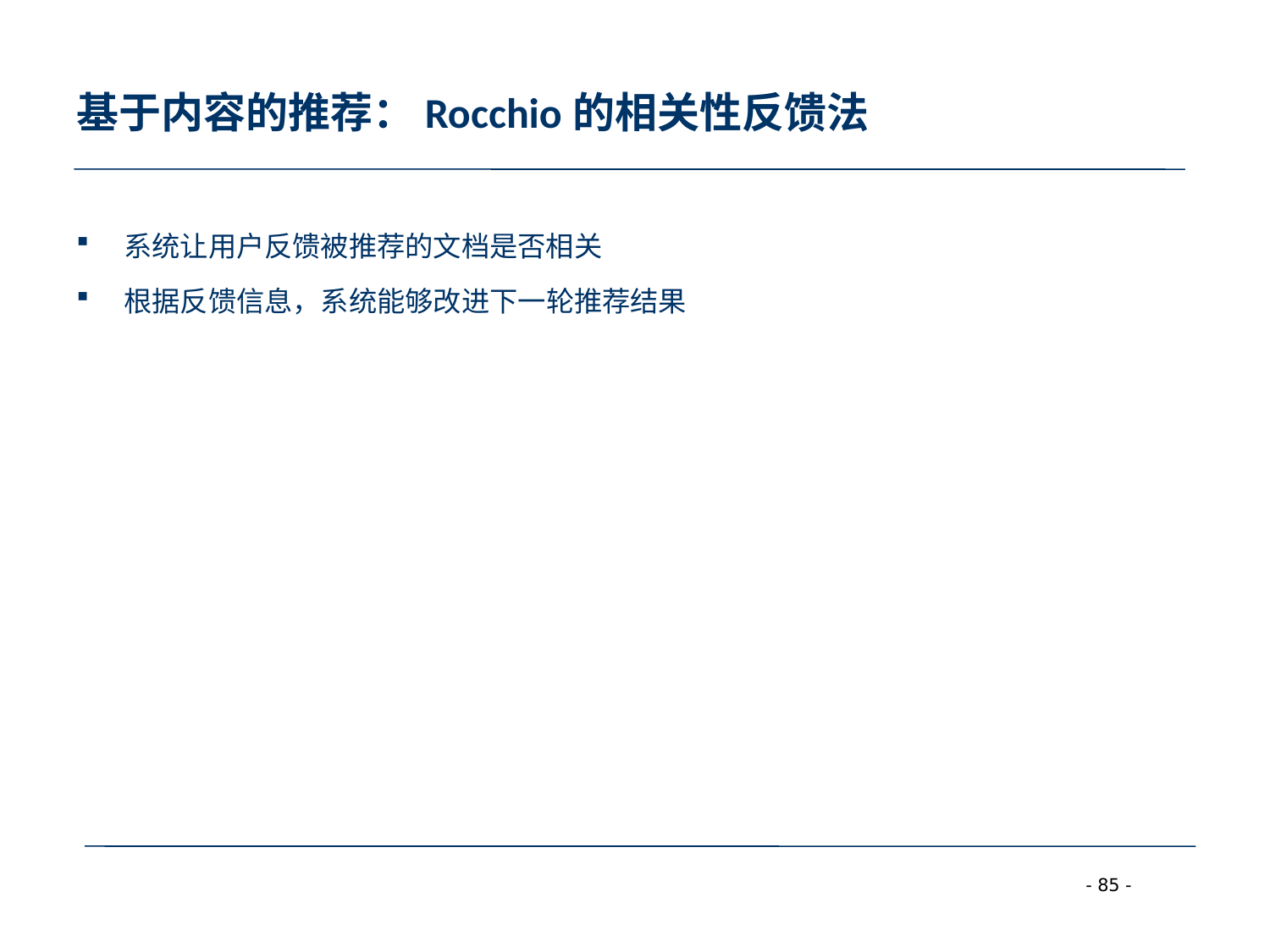

# 基于内容的推荐：Rocchio的相关性反馈法
系统让用户反馈被推荐的文档是否相关
根据反馈信息，系统能够改进下一轮推荐结果